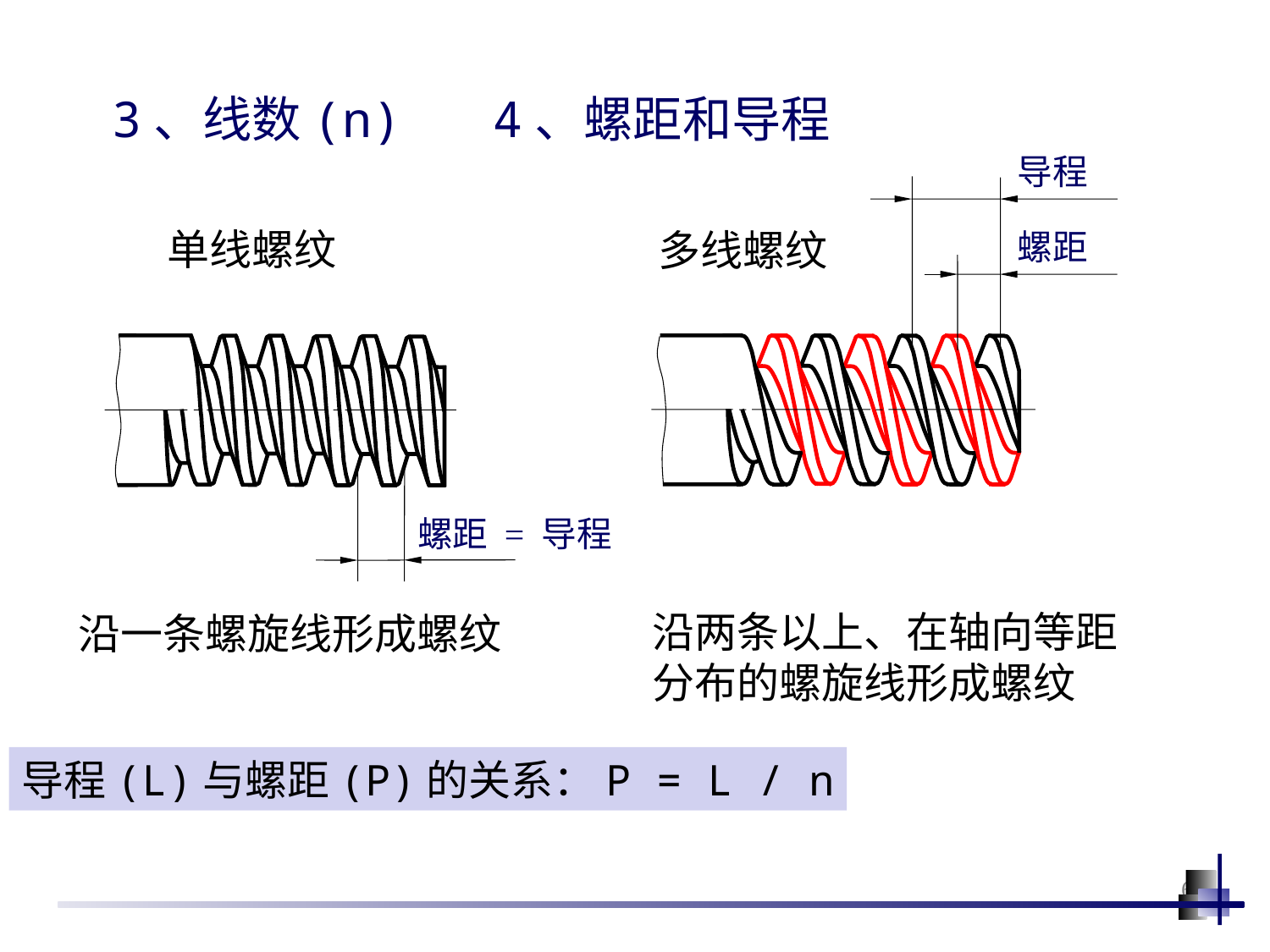

3、线数(n)
4、螺距和导程
导程

单线螺纹
多线螺纹
螺距

螺距 = 导程

沿两条以上、在轴向等距
分布的螺旋线形成螺纹
沿一条螺旋线形成螺纹
导程(L)与螺距(P)的关系：P = L / n

6